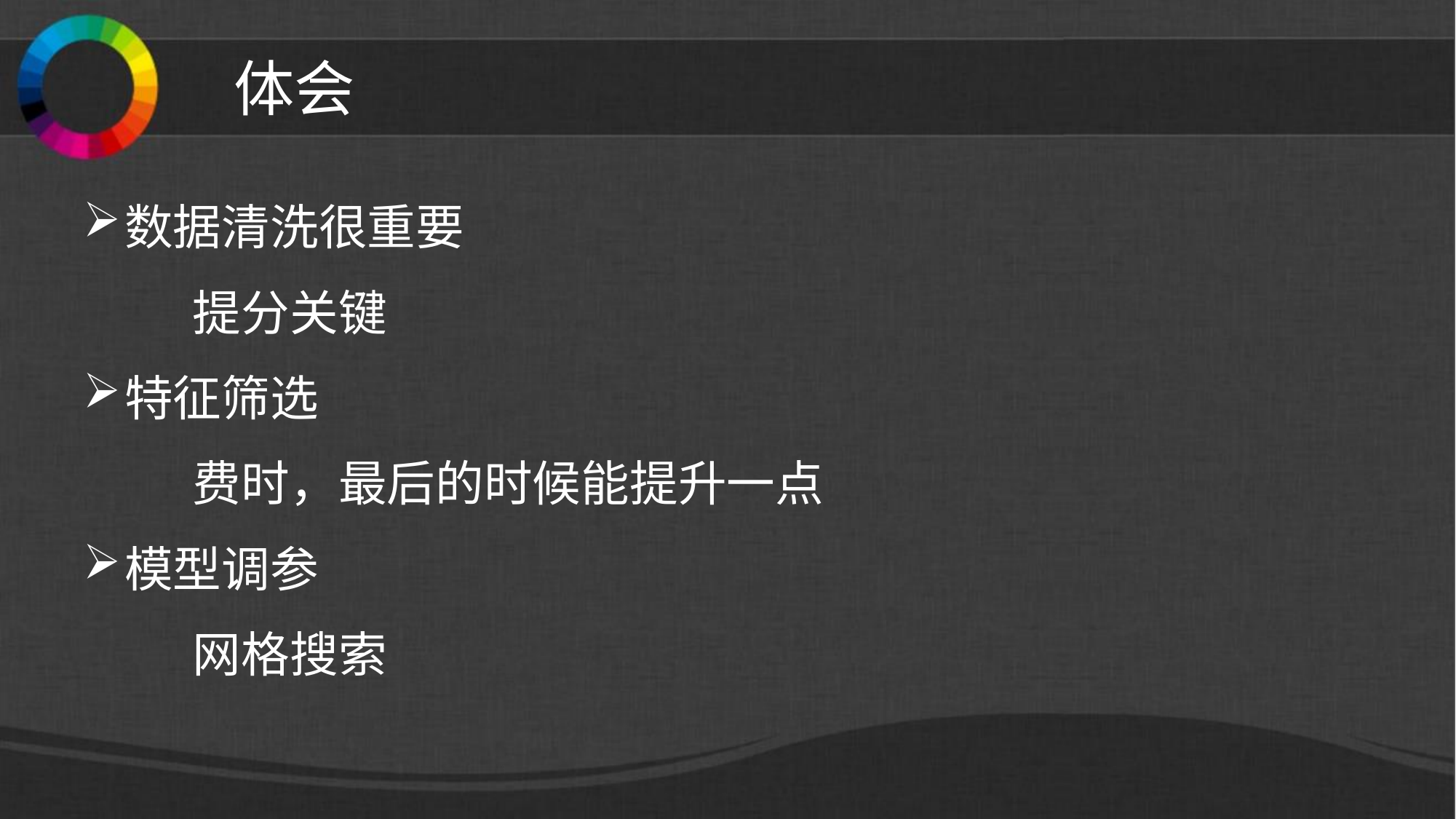

# 体会
数据清洗很重要
	提分关键
特征筛选
	费时，最后的时候能提升一点
模型调参
	网格搜索